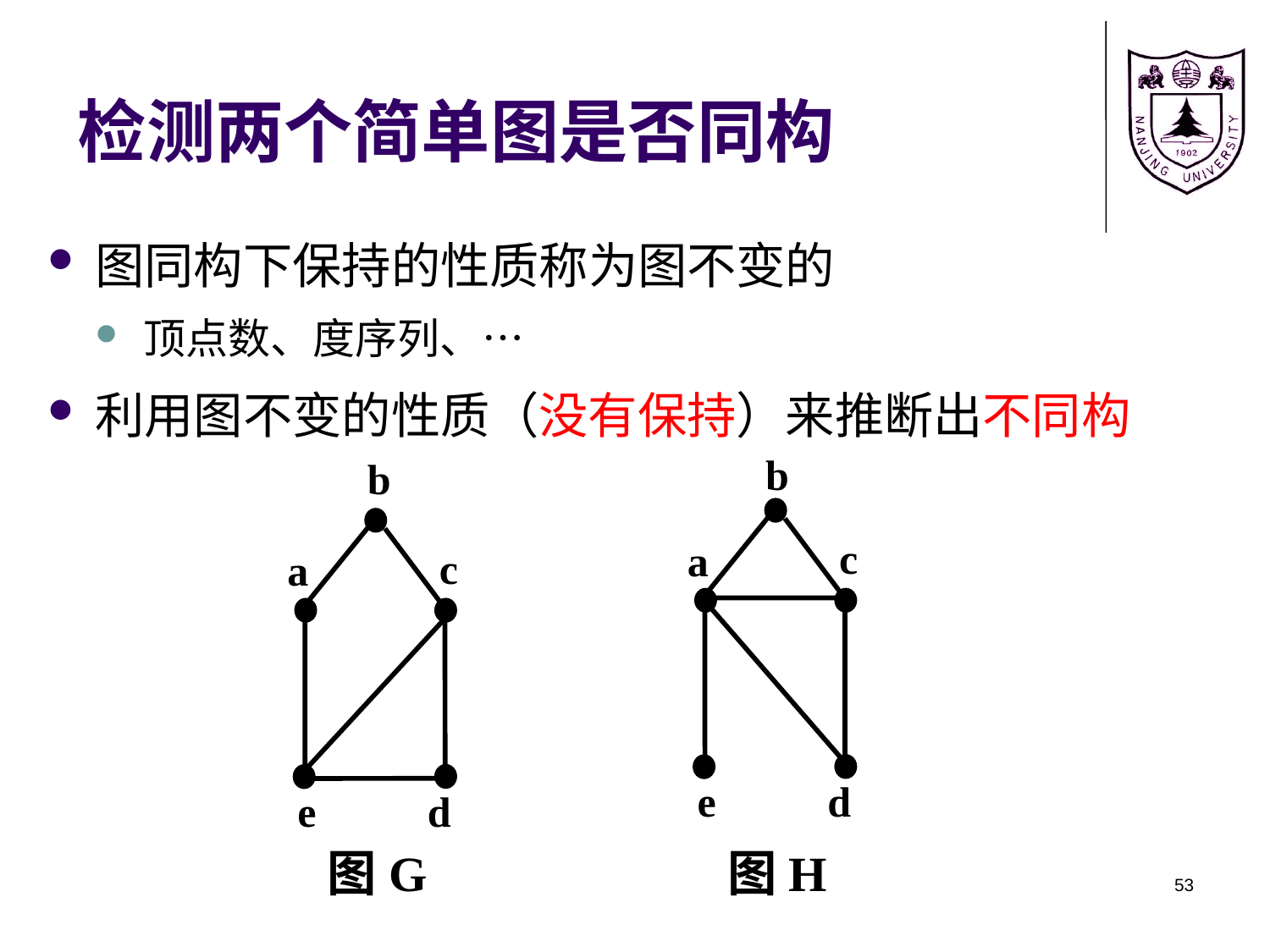

# 检测两个简单图是否同构
图同构下保持的性质称为图不变的
顶点数、度序列、…
利用图不变的性质（没有保持）来推断出不同构

b

c
a

e
d
b

c
a

e

d
图G
图H
53